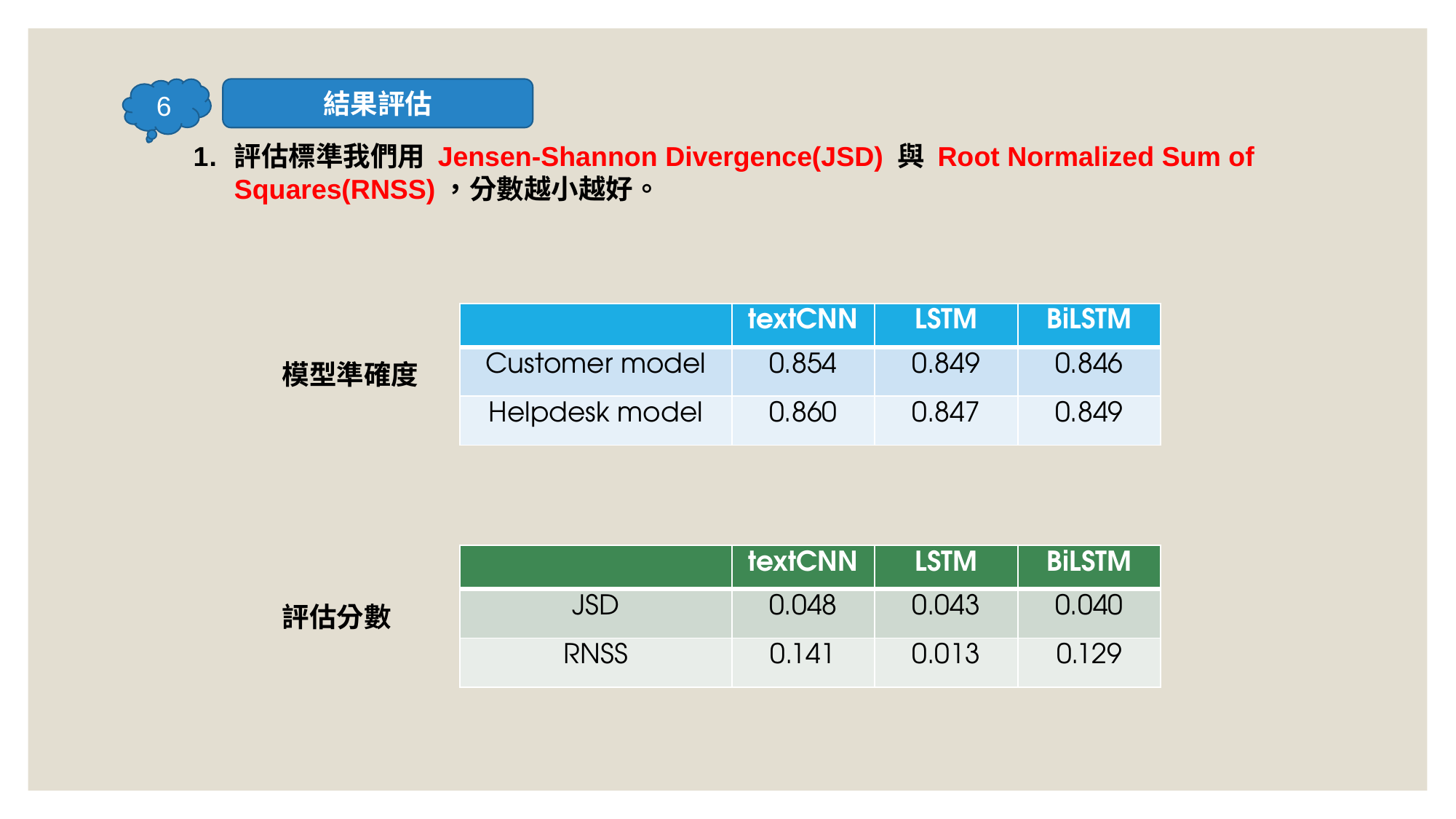

6
結果評估
評估標準我們用 Jensen-Shannon Divergence(JSD) 與 Root Normalized Sum of Squares(RNSS)，分數越小越好。
|  | textCNN | LSTM | BiLSTM |
| --- | --- | --- | --- |
| Customer model | 0.854 | 0.849 | 0.846 |
| Helpdesk model | 0.860 | 0.847 | 0.849 |
模型準確度
|  | textCNN | LSTM | BiLSTM |
| --- | --- | --- | --- |
| JSD | 0.048 | 0.043 | 0.040 |
| RNSS | 0.141 | 0.013 | 0.129 |
評估分數